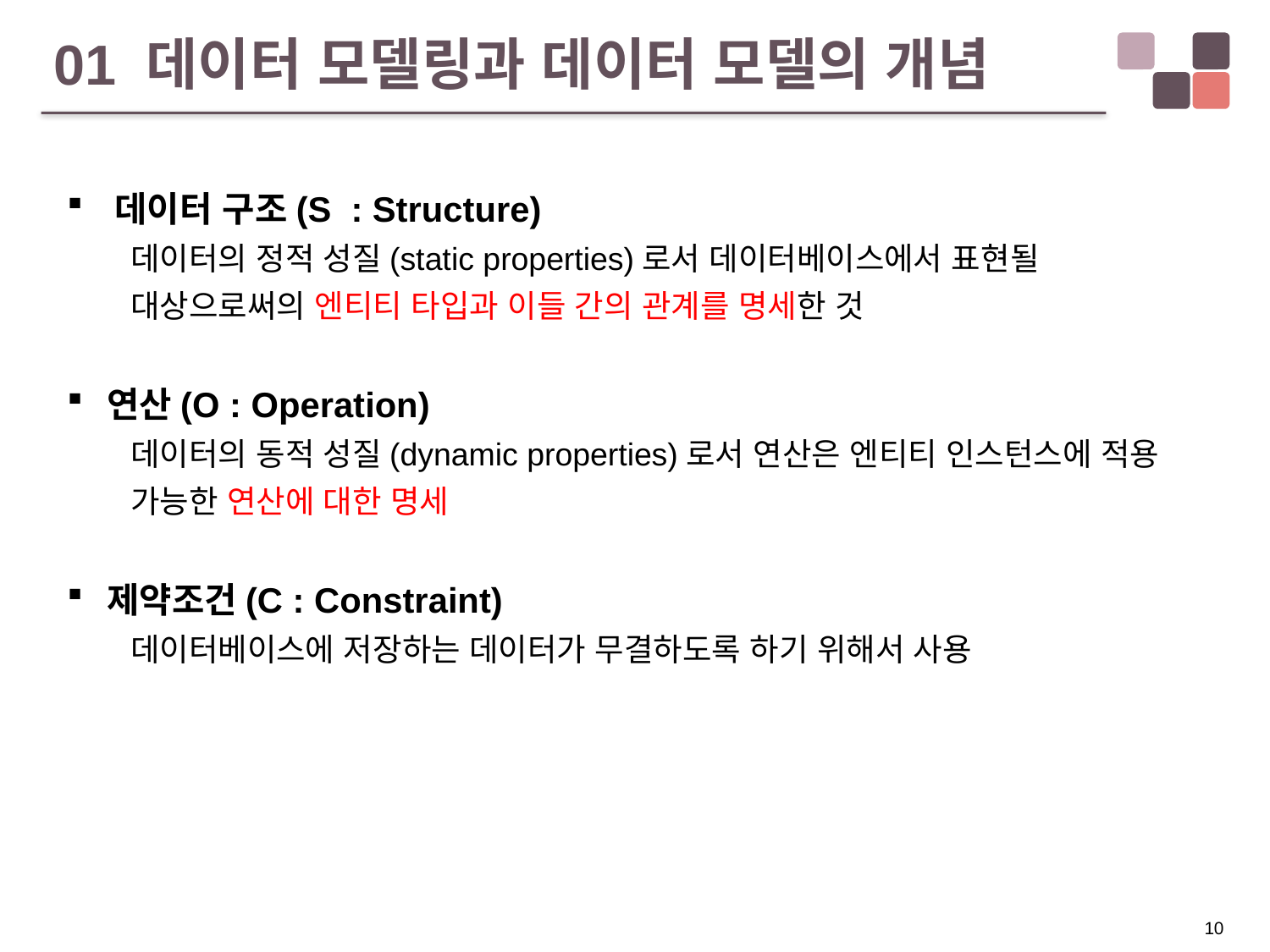

# 01 데이터 모델링과 데이터 모델의 개념
데이터 구조(S  : Structure)
데이터의 정적 성질(static properties)로서 데이터베이스에서 표현될 대상으로써의 엔티티 타입과 이들 간의 관계를 명세한 것

연산(O : Operation)
데이터의 동적 성질(dynamic properties)로서 연산은 엔티티 인스턴스에 적용 가능한 연산에 대한 명세

제약조건(C : Constraint)
데이터베이스에 저장하는 데이터가 무결하도록 하기 위해서 사용